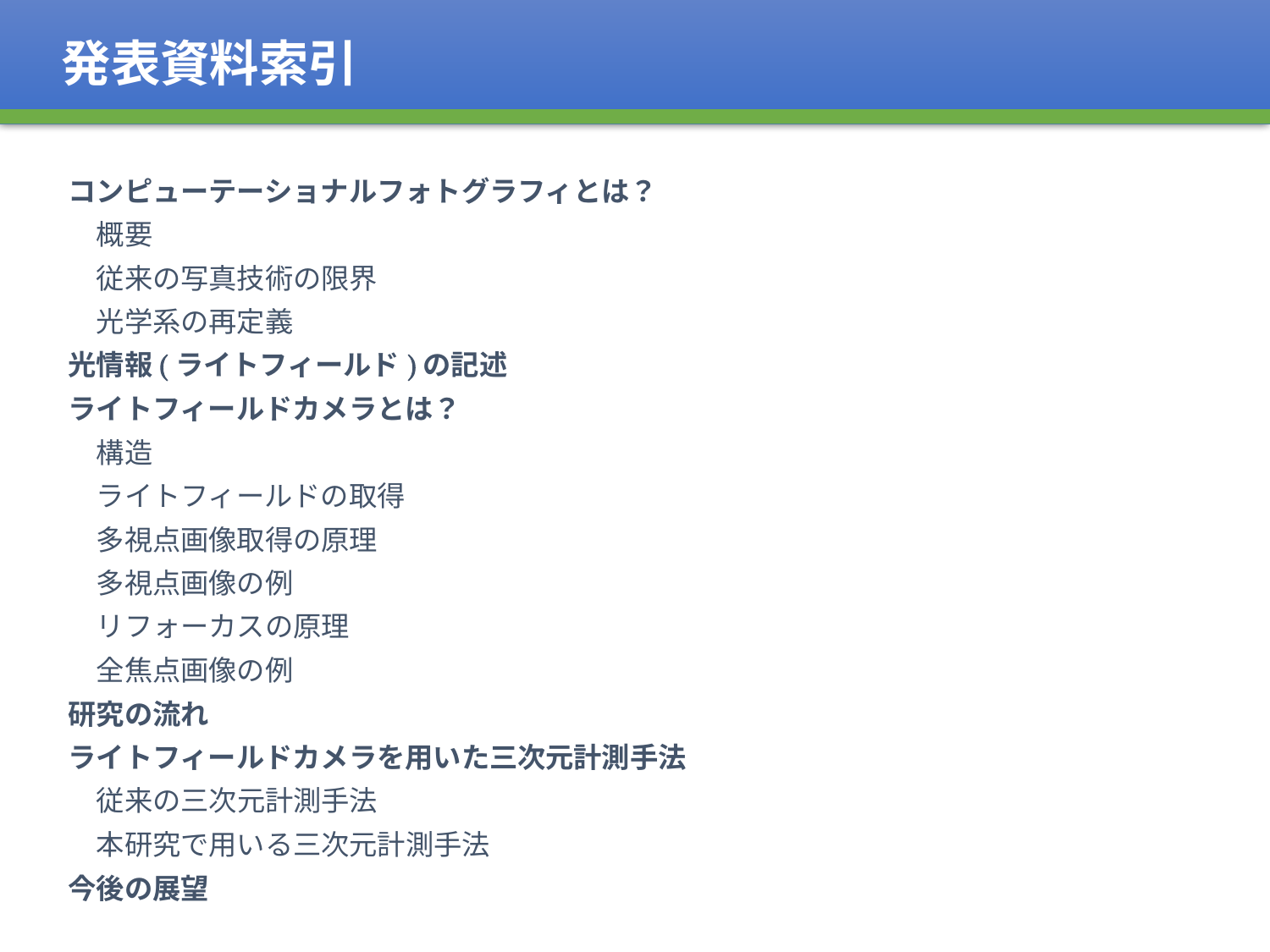

発表資料索引

コンピューテーショナルフォトグラフィとは？
　概要
　従来の写真技術の限界
　光学系の再定義
光情報(ライトフィールド)の記述
ライトフィールドカメラとは？
　構造
　ライトフィールドの取得
　多視点画像取得の原理
　多視点画像の例
　リフォーカスの原理
　全焦点画像の例
研究の流れ
ライトフィールドカメラを用いた三次元計測手法
　従来の三次元計測手法
　本研究で用いる三次元計測手法
今後の展望